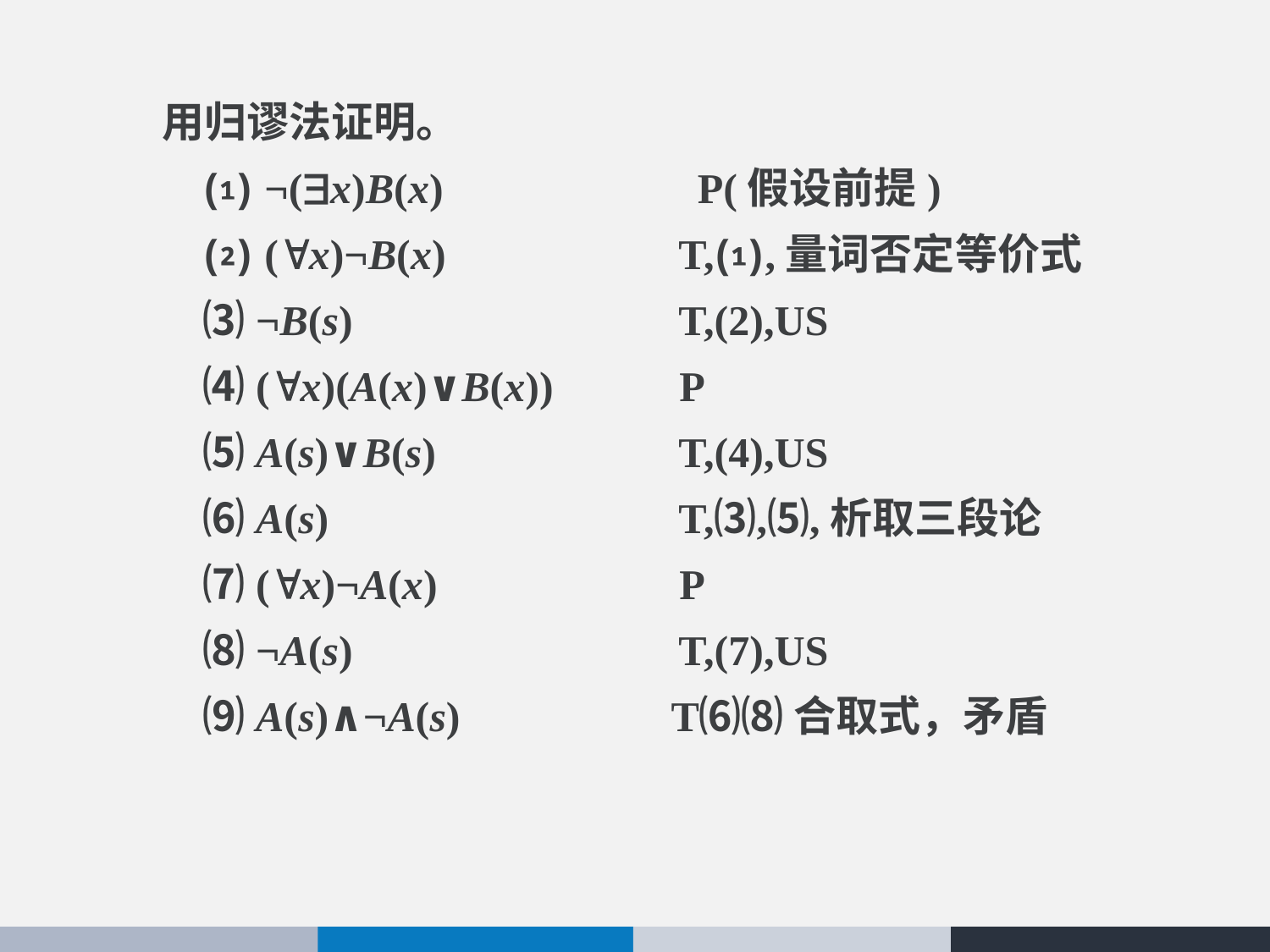

用归谬法证明。
            ⑴ ¬(∃x)B(x)                        P(假设前提)
	⑵ (∀x)¬B(x)	                     T,⑴,量词否定等价式
	⑶ ¬B(s)	                     T,(2),US
	⑷ (∀x)(A(x)∨B(x))	         P
	⑸ A(s)∨B(s) 	                     T,(4),US
	⑹ A(s)	                                 T,⑶,⑸,析取三段论
	⑺ (∀x)¬A(x)	                     P
	⑻ ¬A(s)	                     T,(7),US
	⑼ A(s)∧¬A(s)                    T⑹⑻合取式，矛盾